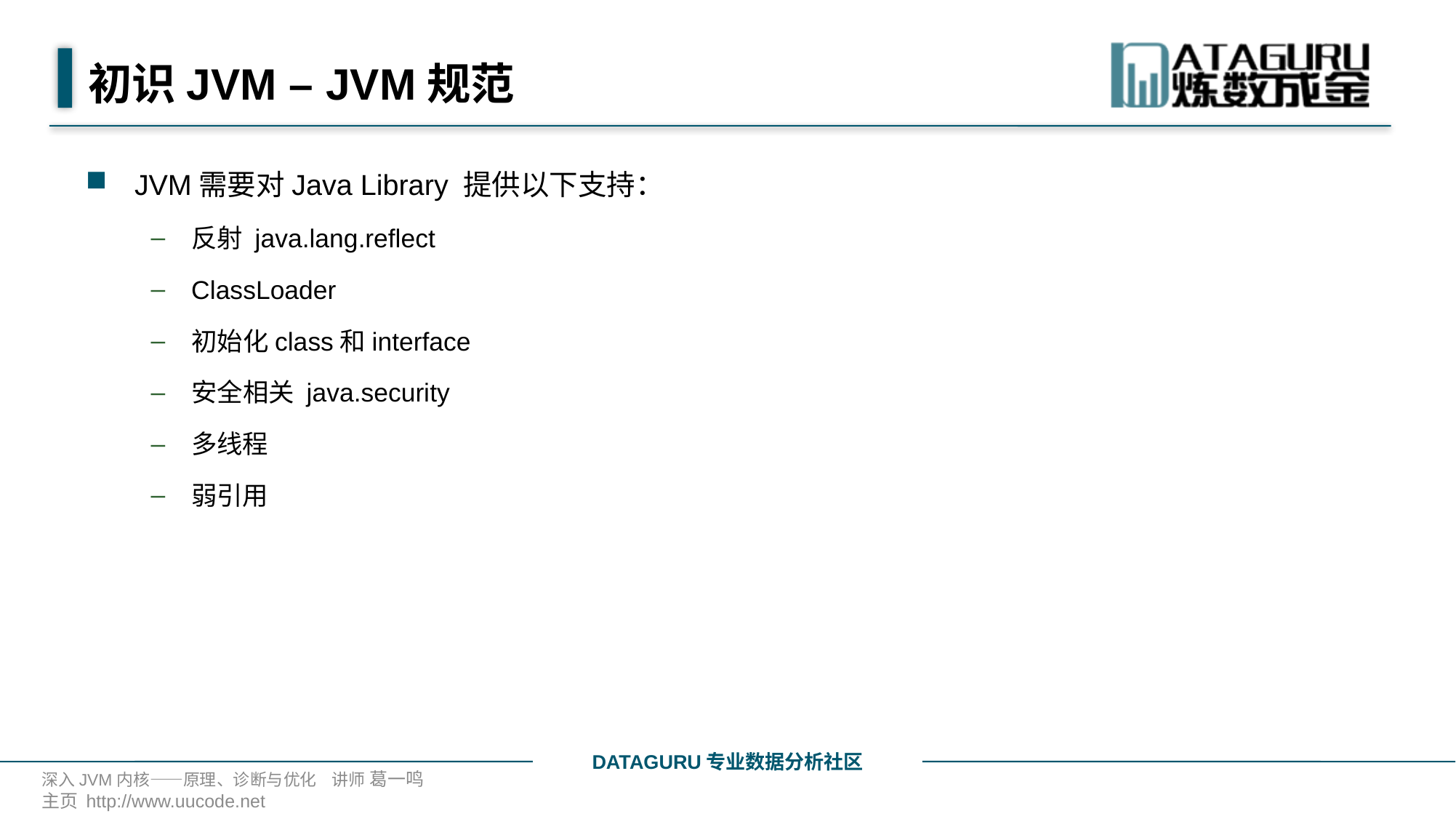

# 初识JVM – JVM规范
JVM需要对Java Library 提供以下支持：
反射 java.lang.reflect
ClassLoader
初始化class和interface
安全相关 java.security
多线程
弱引用